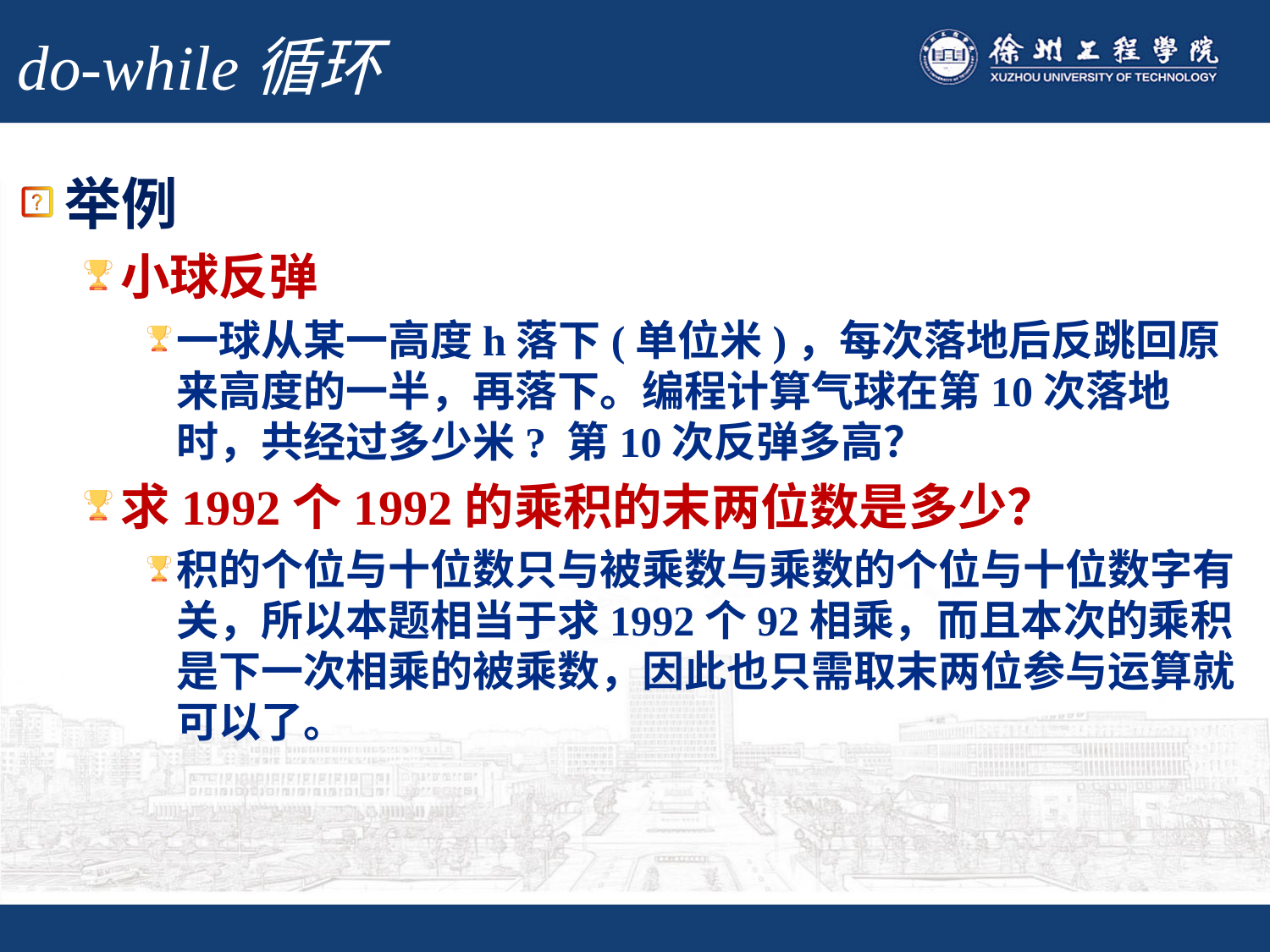

# do-while循环
举例
小球反弹
一球从某一高度h落下(单位米)，每次落地后反跳回原来高度的一半，再落下。编程计算气球在第10次落地时，共经过多少米? 第10次反弹多高？
求1992个1992的乘积的末两位数是多少？
积的个位与十位数只与被乘数与乘数的个位与十位数字有关，所以本题相当于求1992个92相乘，而且本次的乘积是下一次相乘的被乘数，因此也只需取末两位参与运算就可以了。